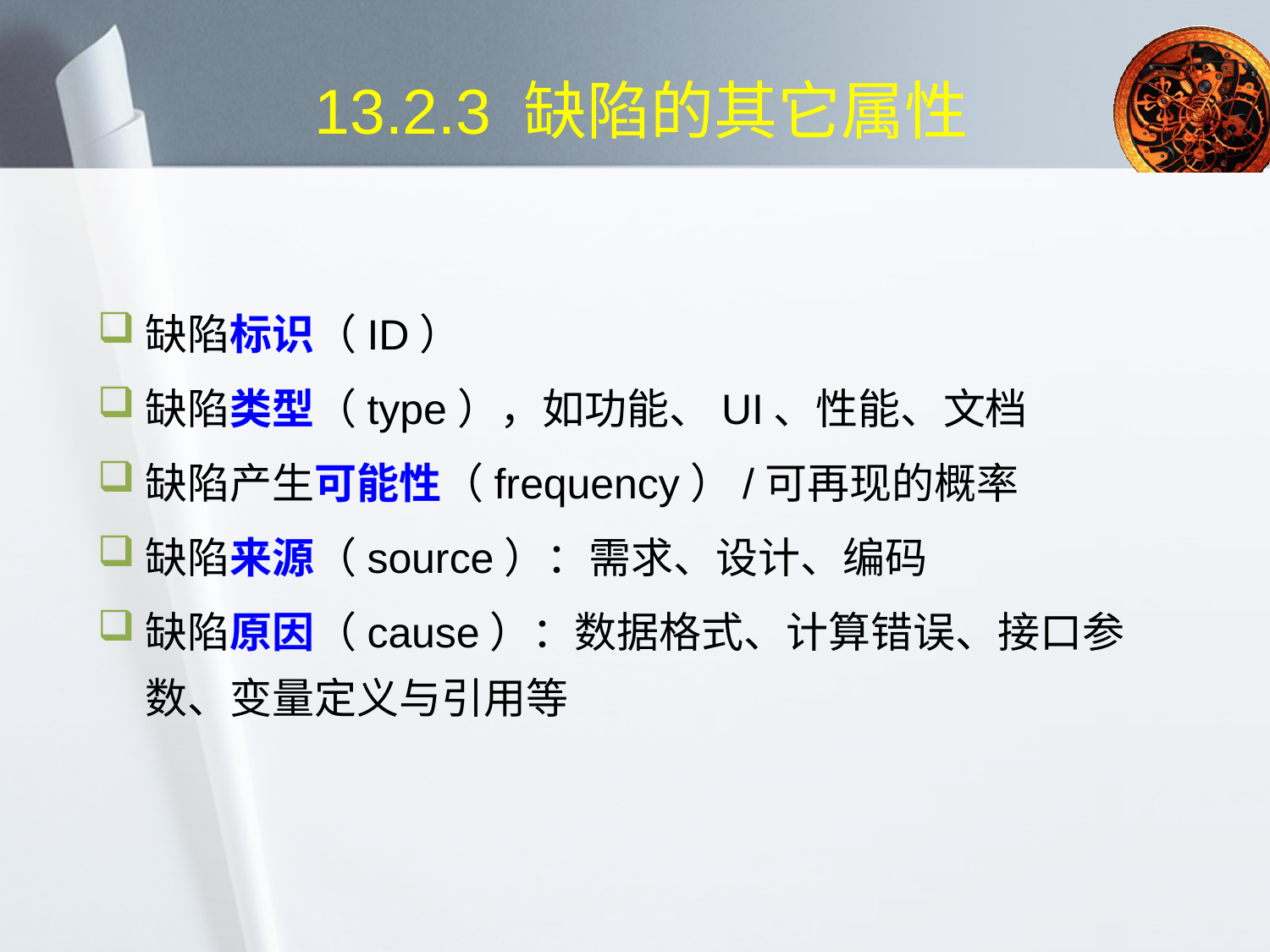

# 13.2.3 缺陷的其它属性
缺陷标识（ID）
缺陷类型（type），如功能、UI、性能、文档
缺陷产生可能性（frequency）/可再现的概率
缺陷来源（source）：需求、设计、编码
缺陷原因（cause）：数据格式、计算错误、接口参数、变量定义与引用等